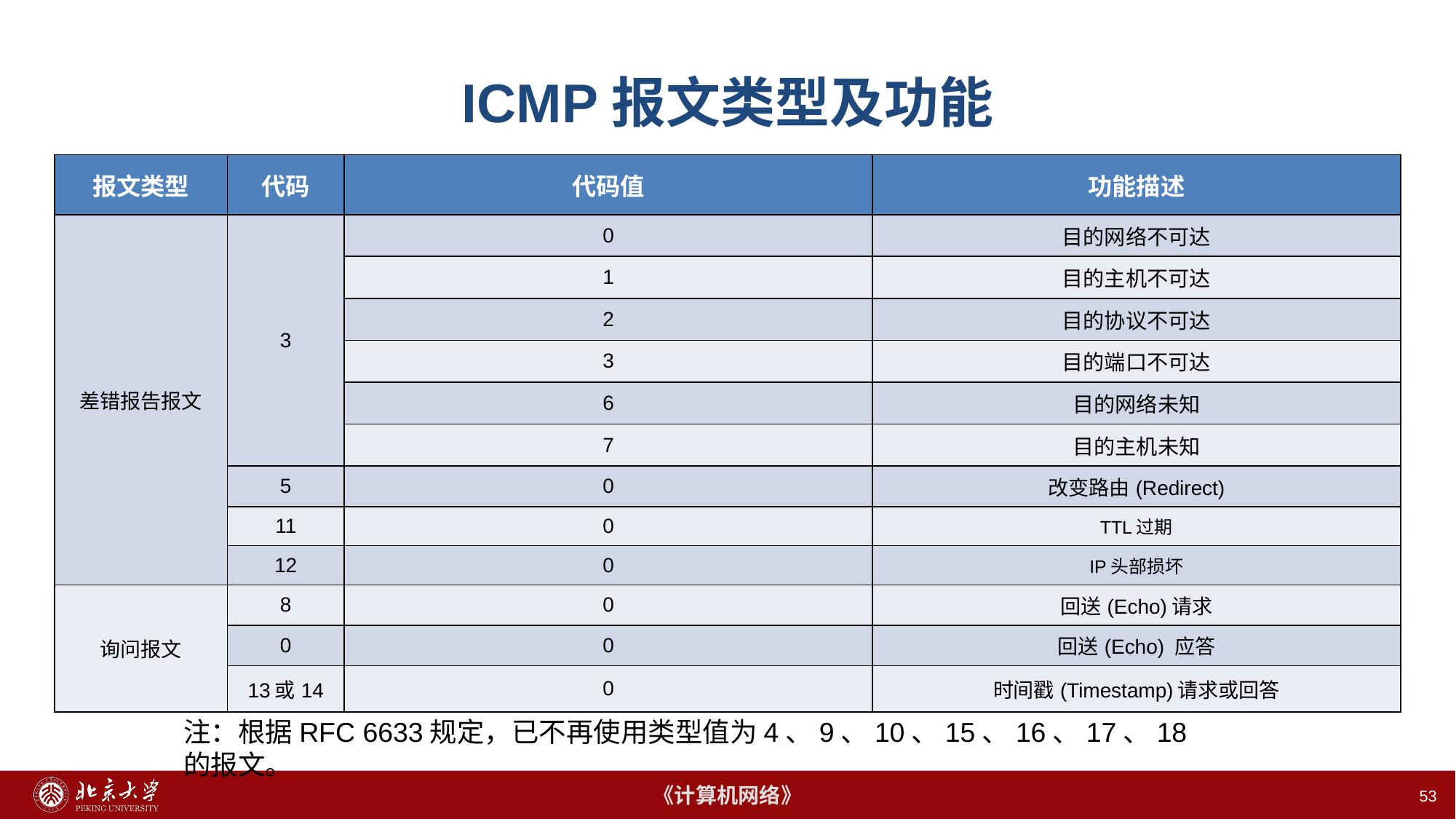

# ICMP报文类型及功能
| 报文类型 | 代码 | 代码值 | 功能描述 |
| --- | --- | --- | --- |
| 差错报告报文 | 3 | 0 | 目的网络不可达 |
|  |  | 1 | 目的主机不可达 |
|  |  | 2 | 目的协议不可达 |
|  |  | 3 | 目的端口不可达 |
|  |  | 6 | 目的网络未知 |
|  |  | 7 | 目的主机未知 |
|  | 5 | 0 | 改变路由(Redirect) |
|  | 11 | 0 | TTL过期 |
|  | 12 | 0 | IP头部损坏 |
| 询问报文 | 8 | 0 | 回送(Echo)请求 |
|  | 0 | 0 | 回送(Echo) 应答 |
|  | 13或14 | 0 | 时间戳(Timestamp)请求或回答 |
注：根据RFC 6633规定，已不再使用类型值为4、9、10、15、16、17、18的报文。
53